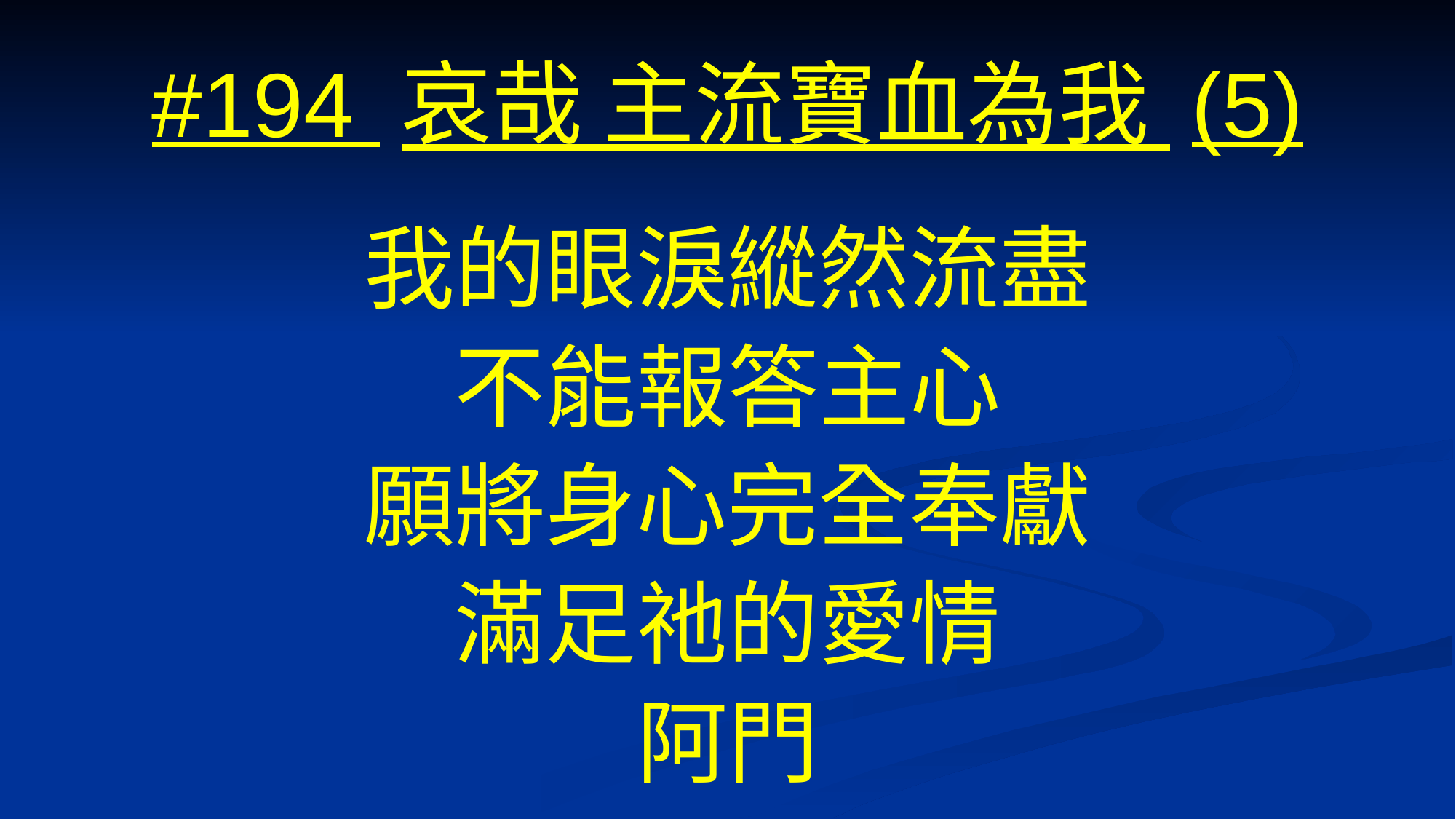

# #194 哀哉 主流寶血為我 (5)
我的眼淚縱然流盡
不能報答主心
願將身心完全奉獻
滿足祂的愛情
阿門